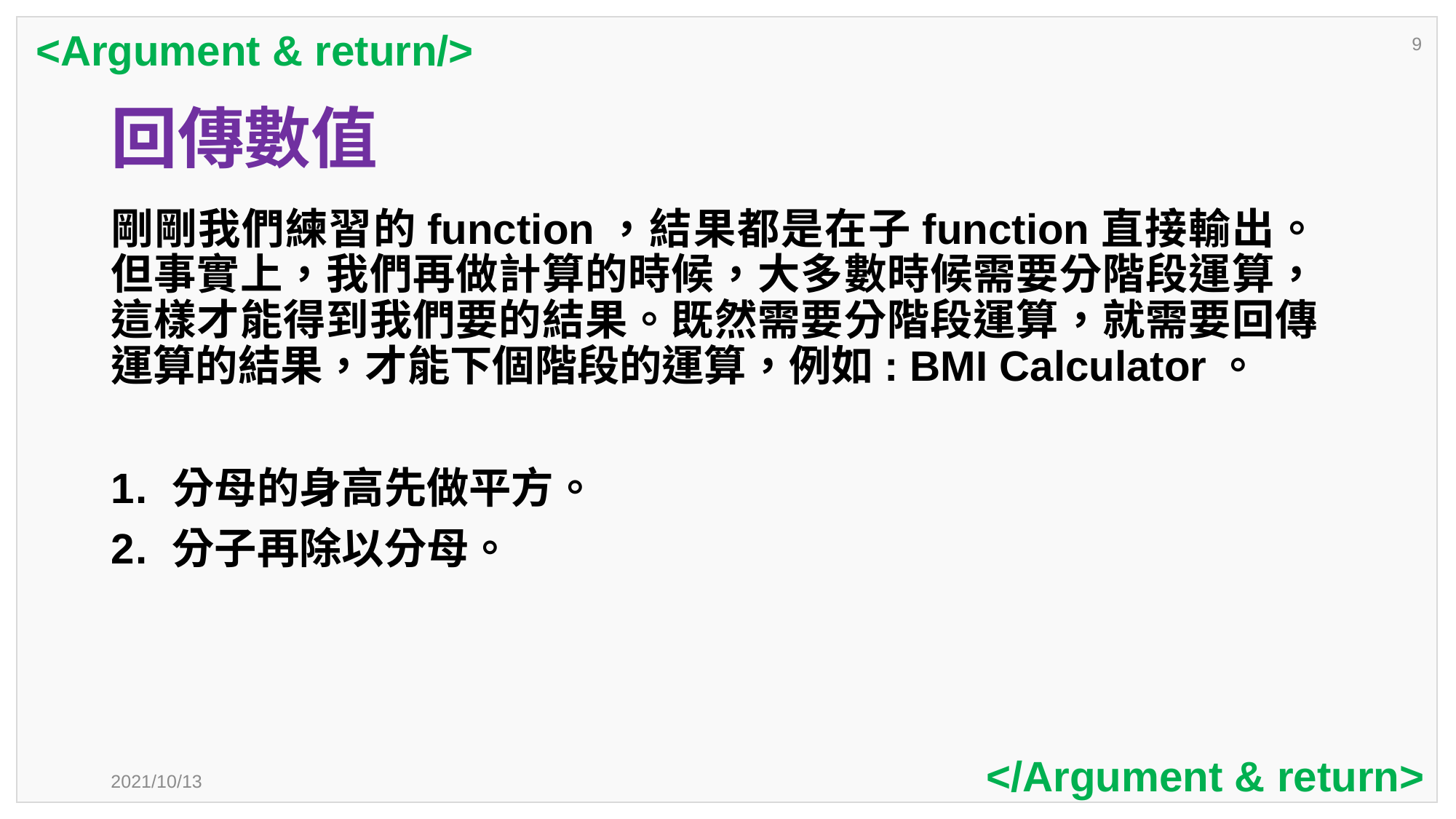

<Argument & return/>
9
# 回傳數值
剛剛我們練習的function，結果都是在子function直接輸出。但事實上，我們再做計算的時候，大多數時候需要分階段運算，這樣才能得到我們要的結果。既然需要分階段運算，就需要回傳運算的結果，才能下個階段的運算，例如: BMI Calculator。

分母的身高先做平方。
分子再除以分母。

</Argument & return>
2021/10/13